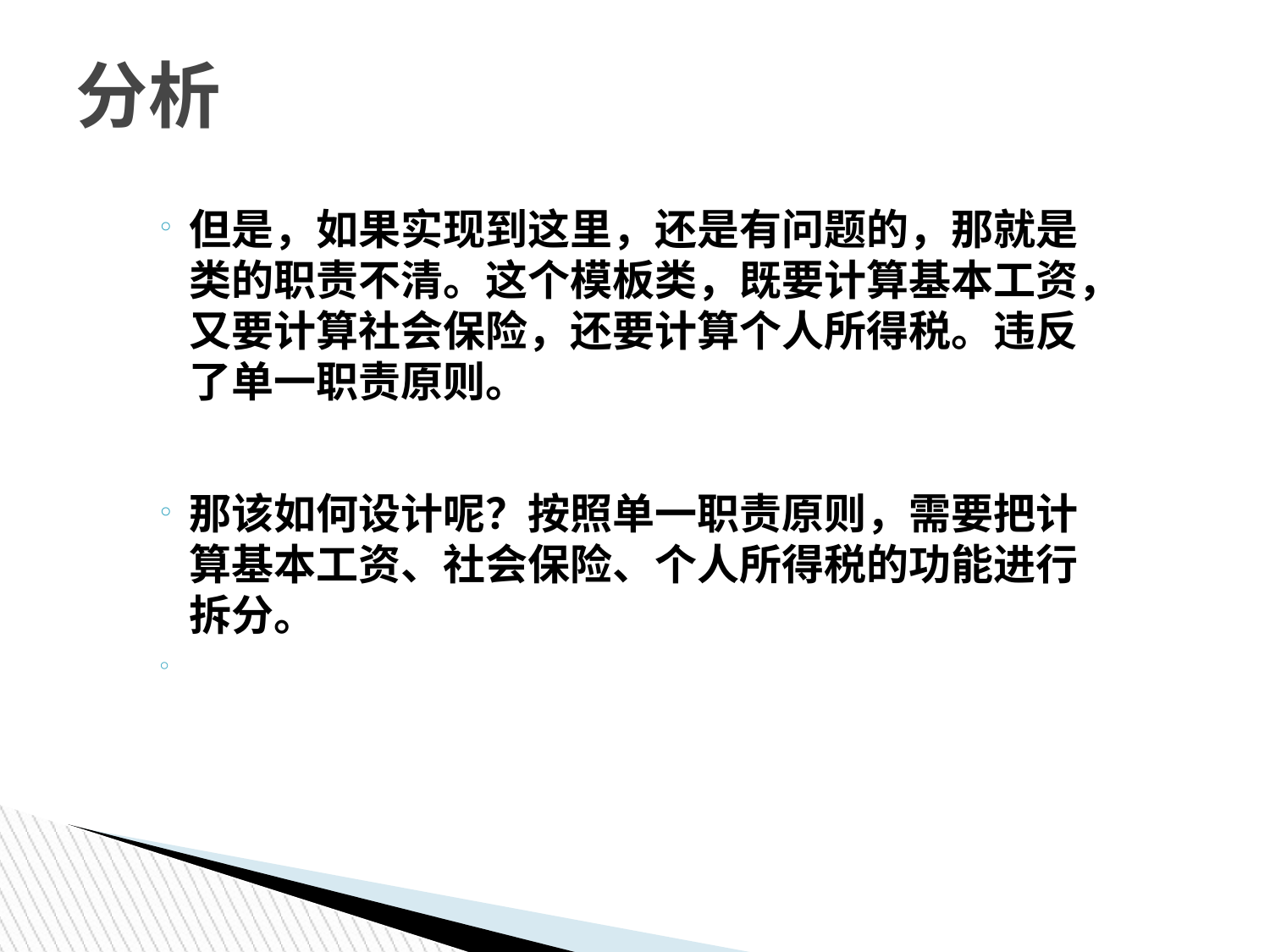

# 分析

但是，如果实现到这里，还是有问题的，那就是类的职责不清。这个模板类，既要计算基本工资，又要计算社会保险，还要计算个人所得税。违反了单一职责原则。

那该如何设计呢？按照单一职责原则，需要把计算基本工资、社会保险、个人所得税的功能进行拆分。